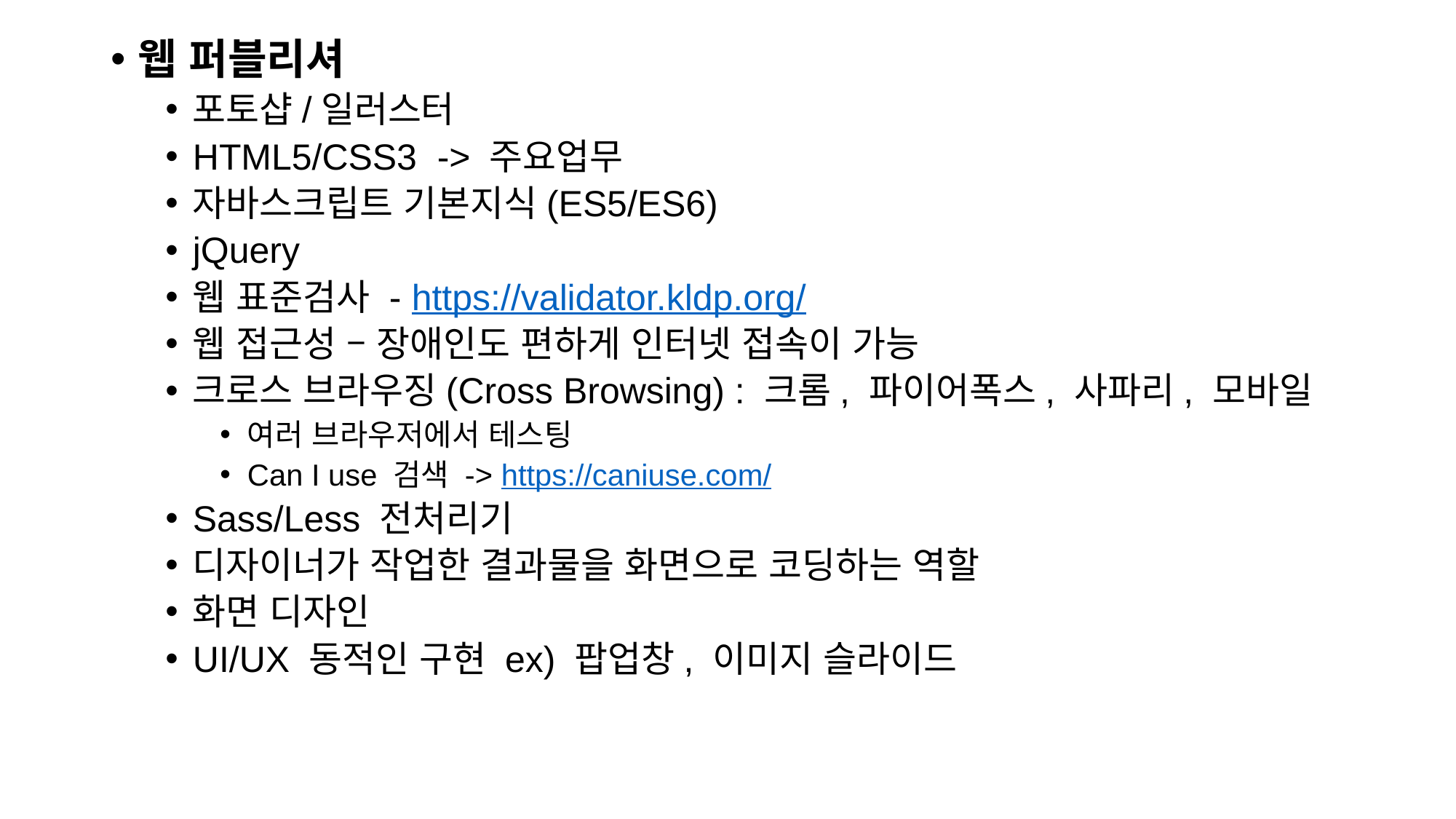

웹 퍼블리셔
포토샵/일러스터
HTML5/CSS3  -> 주요업무
자바스크립트 기본지식(ES5/ES6)
jQuery
웹 표준검사 - https://validator.kldp.org/
웹 접근성 – 장애인도 편하게 인터넷 접속이 가능
크로스 브라우징(Cross Browsing) : 크롬, 파이어폭스, 사파리, 모바일
여러 브라우저에서 테스팅
Can I use 검색 -> https://caniuse.com/
Sass/Less 전처리기
디자이너가 작업한 결과물을 화면으로 코딩하는 역할
화면 디자인
UI/UX 동적인 구현 ex) 팝업창, 이미지 슬라이드